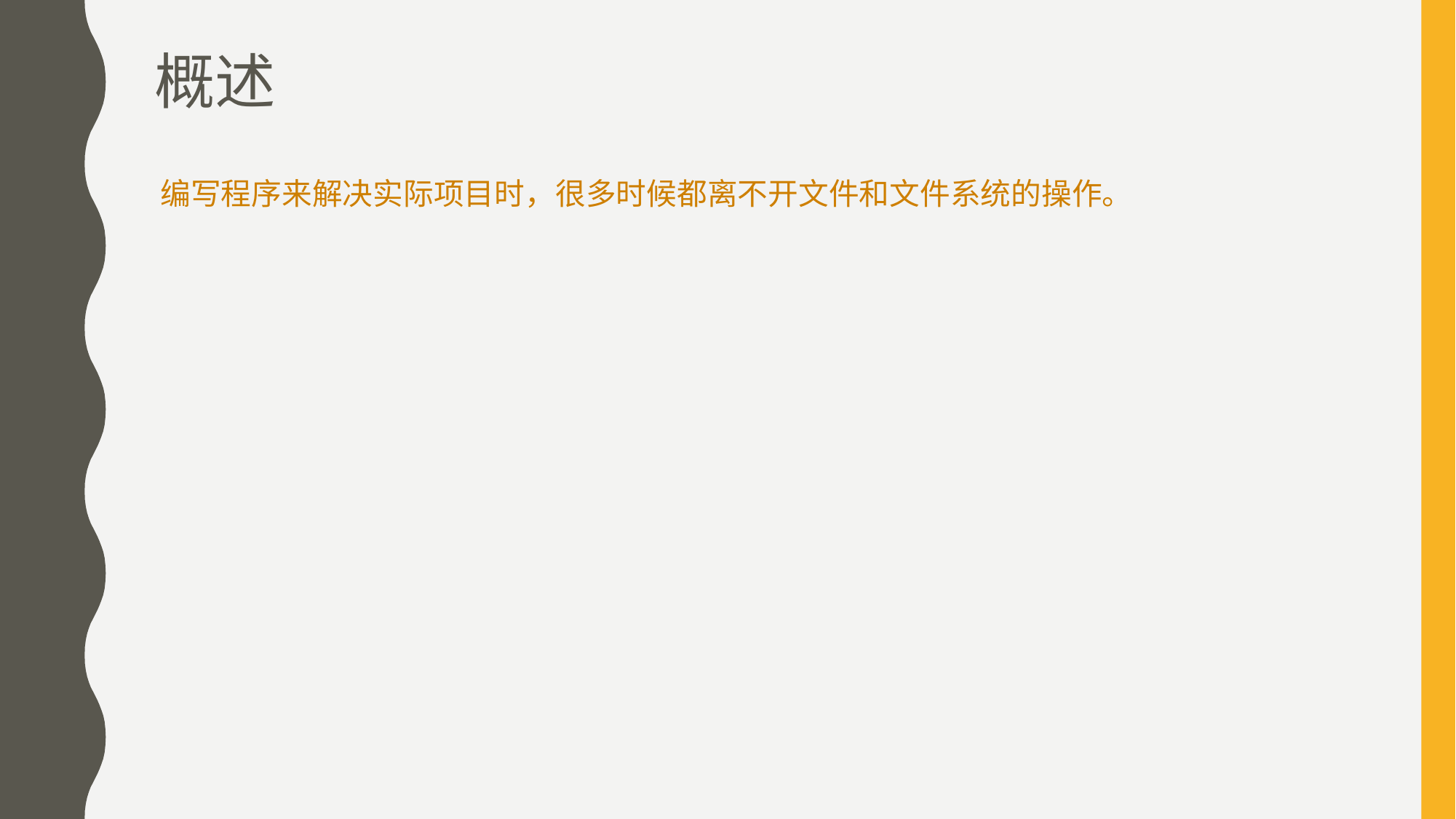

# 概述
编写程序来解决实际项目时，很多时候都离不开文件和文件系统的操作。